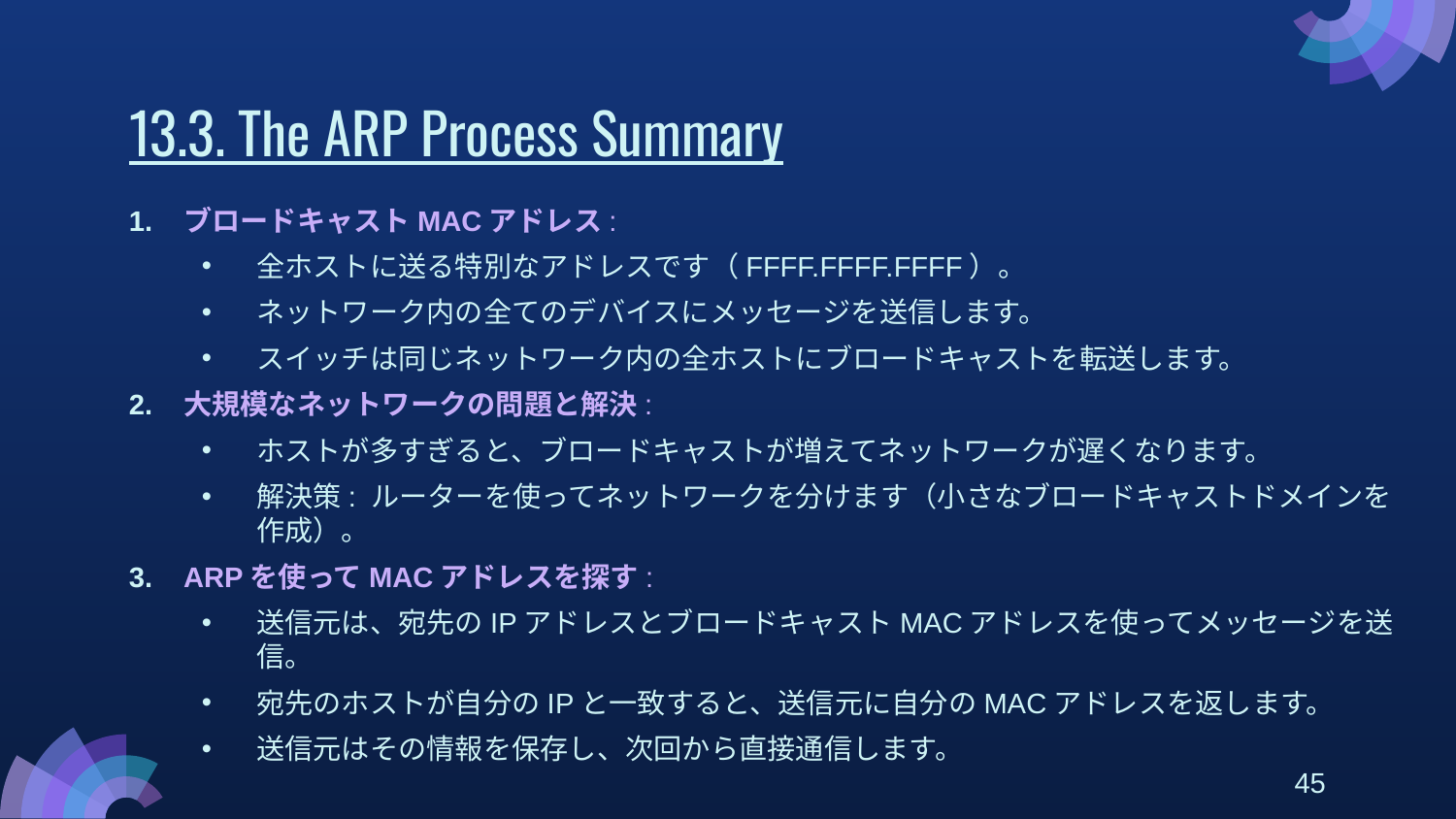

# 13.3. The ARP Process Summary
ブロードキャストMACアドレス:
全ホストに送る特別なアドレスです（FFFF.FFFF.FFFF）。
ネットワーク内の全てのデバイスにメッセージを送信します。
スイッチは同じネットワーク内の全ホストにブロードキャストを転送します。
大規模なネットワークの問題と解決:
ホストが多すぎると、ブロードキャストが増えてネットワークが遅くなります。
解決策: ルーターを使ってネットワークを分けます（小さなブロードキャストドメインを作成）。
ARPを使ってMACアドレスを探す:
送信元は、宛先のIPアドレスとブロードキャストMACアドレスを使ってメッセージを送信。
宛先のホストが自分のIPと一致すると、送信元に自分のMACアドレスを返します。
送信元はその情報を保存し、次回から直接通信します。

45